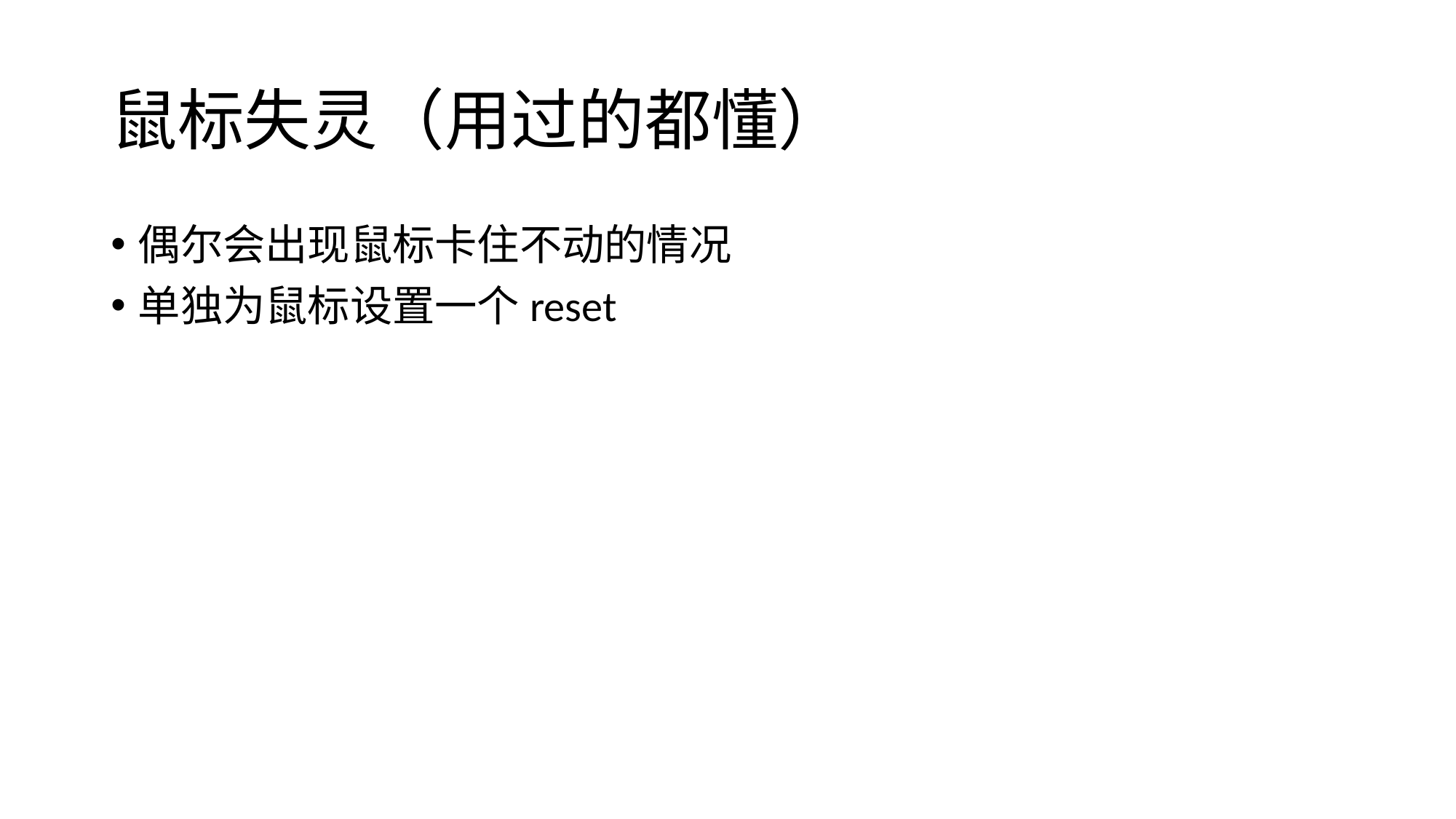

# 鼠标失灵（用过的都懂）
偶尔会出现鼠标卡住不动的情况
单独为鼠标设置一个reset